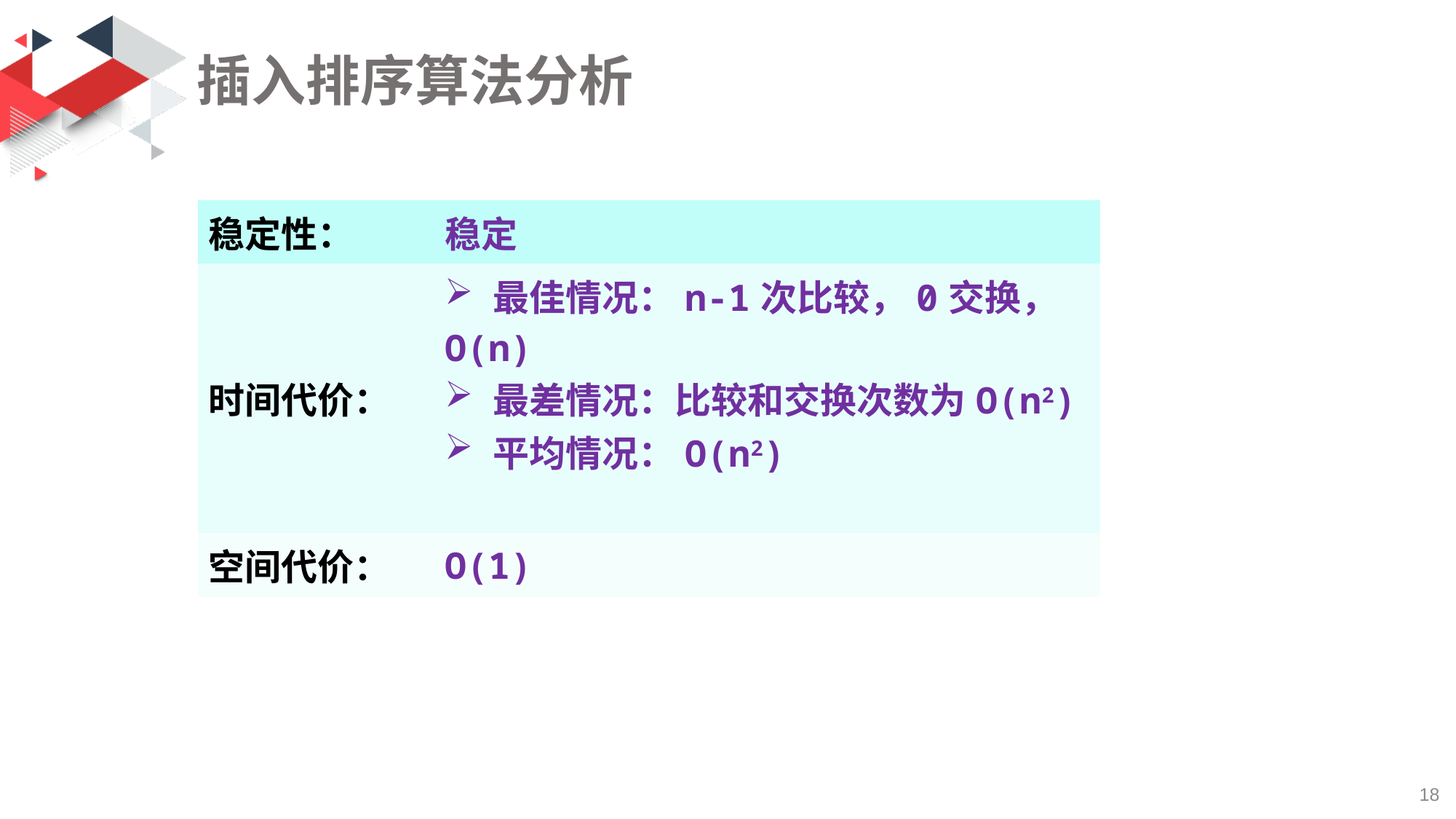

# 插入排序算法分析
| 稳定性： | 稳定 |
| --- | --- |
| 时间代价： | 最佳情况：n-1次比较，0交换，O(n) 最差情况：比较和交换次数为O(n2) 平均情况：O(n2) |
| 空间代价： | O(1) |
18